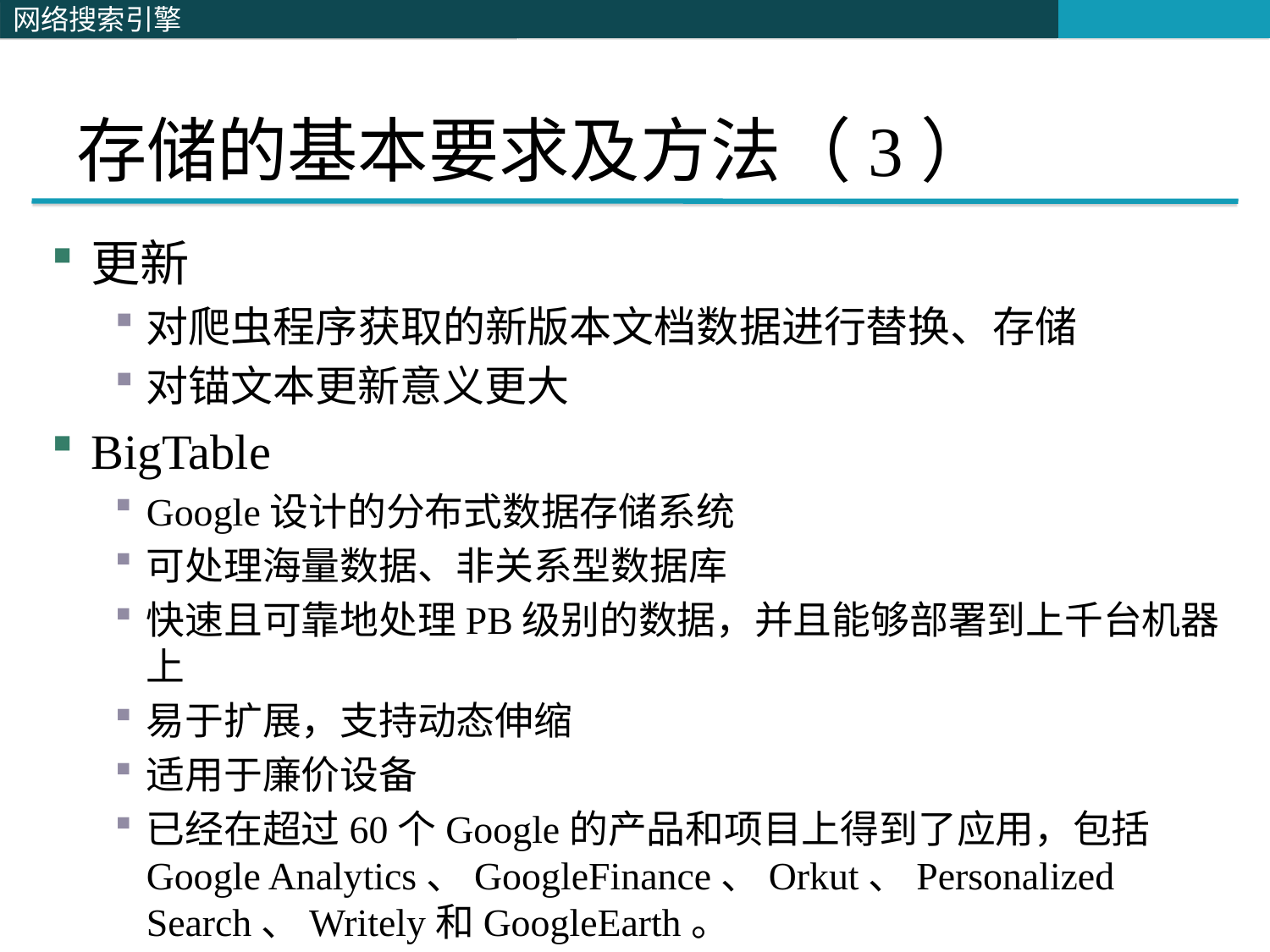

# 存储的基本要求及方法（3）
更新
对爬虫程序获取的新版本文档数据进行替换、存储
对锚文本更新意义更大
BigTable
Google设计的分布式数据存储系统
可处理海量数据、非关系型数据库
快速且可靠地处理PB级别的数据，并且能够部署到上千台机器上
易于扩展，支持动态伸缩
适用于廉价设备
已经在超过60个Google的产品和项目上得到了应用，包括 Google Analytics、GoogleFinance、Orkut、Personalized Search、Writely和GoogleEarth。

72